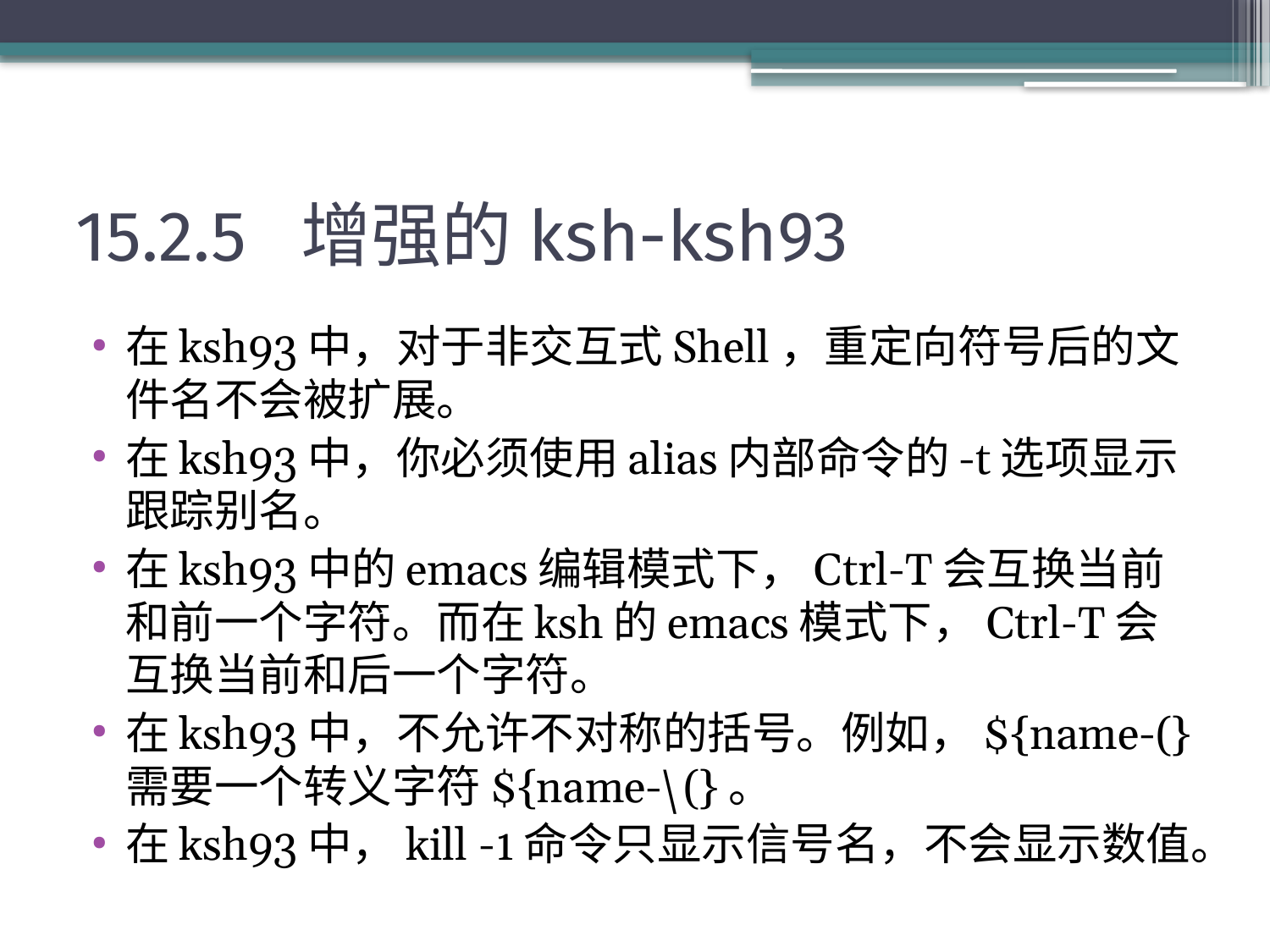

# 15.2.5  增强的ksh-ksh93
在ksh93中，对于非交互式Shell，重定向符号后的文件名不会被扩展。
在ksh93中，你必须使用alias内部命令的-t选项显示跟踪别名。
在ksh93中的emacs编辑模式下，Ctrl-T会互换当前和前一个字符。而在ksh的emacs模式下，Ctrl-T会互换当前和后一个字符。
在ksh93中，不允许不对称的括号。例如，${name-(}需要一个转义字符${name-\(}。
在ksh93中，kill -1命令只显示信号名，不会显示数值。